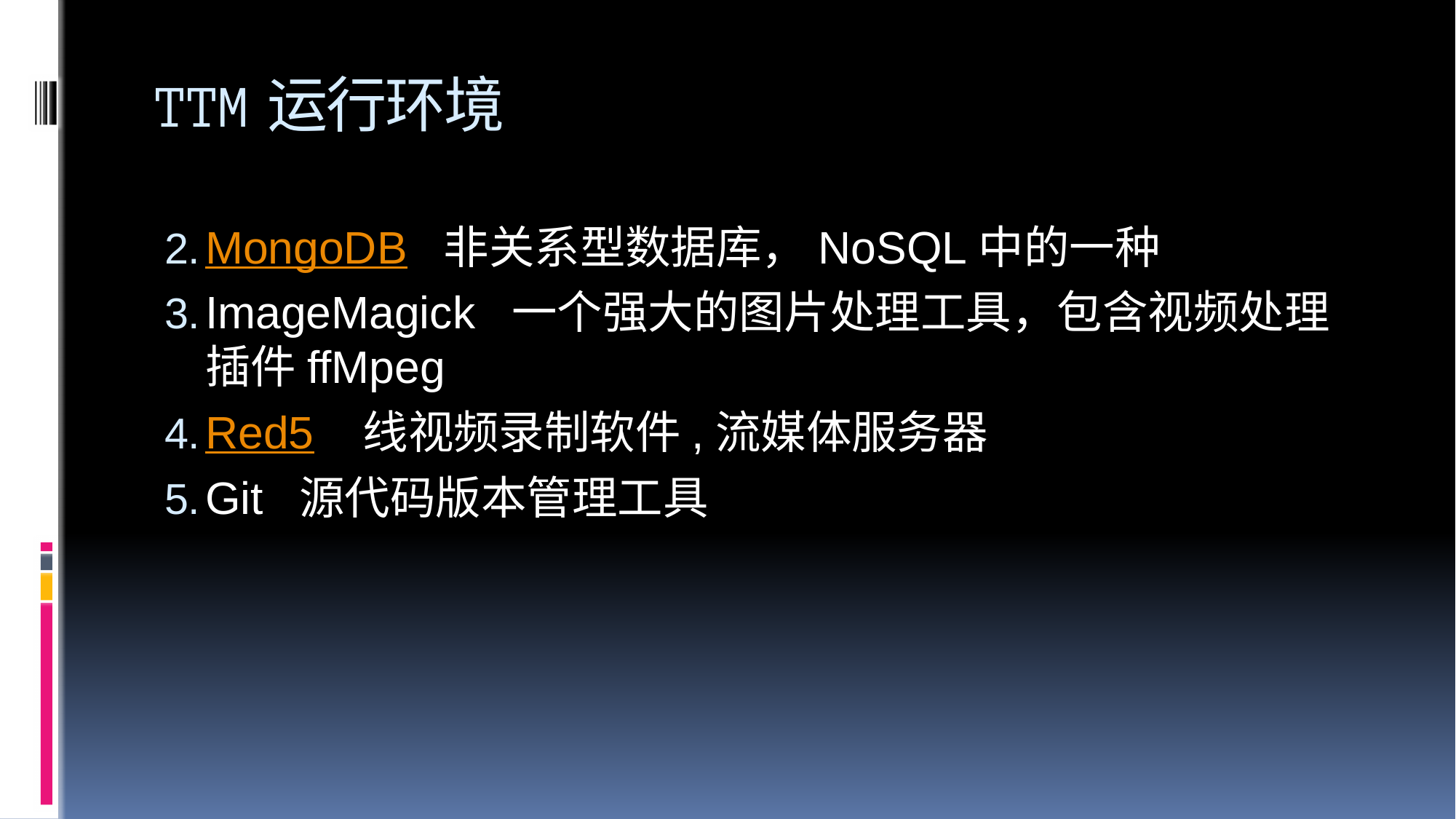

# TTM运行环境
MongoDB  非关系型数据库，NoSQL中的一种
ImageMagick  一个强大的图片处理工具，包含视频处理插件ffMpeg
Red5   线视频录制软件,流媒体服务器
Git  源代码版本管理工具